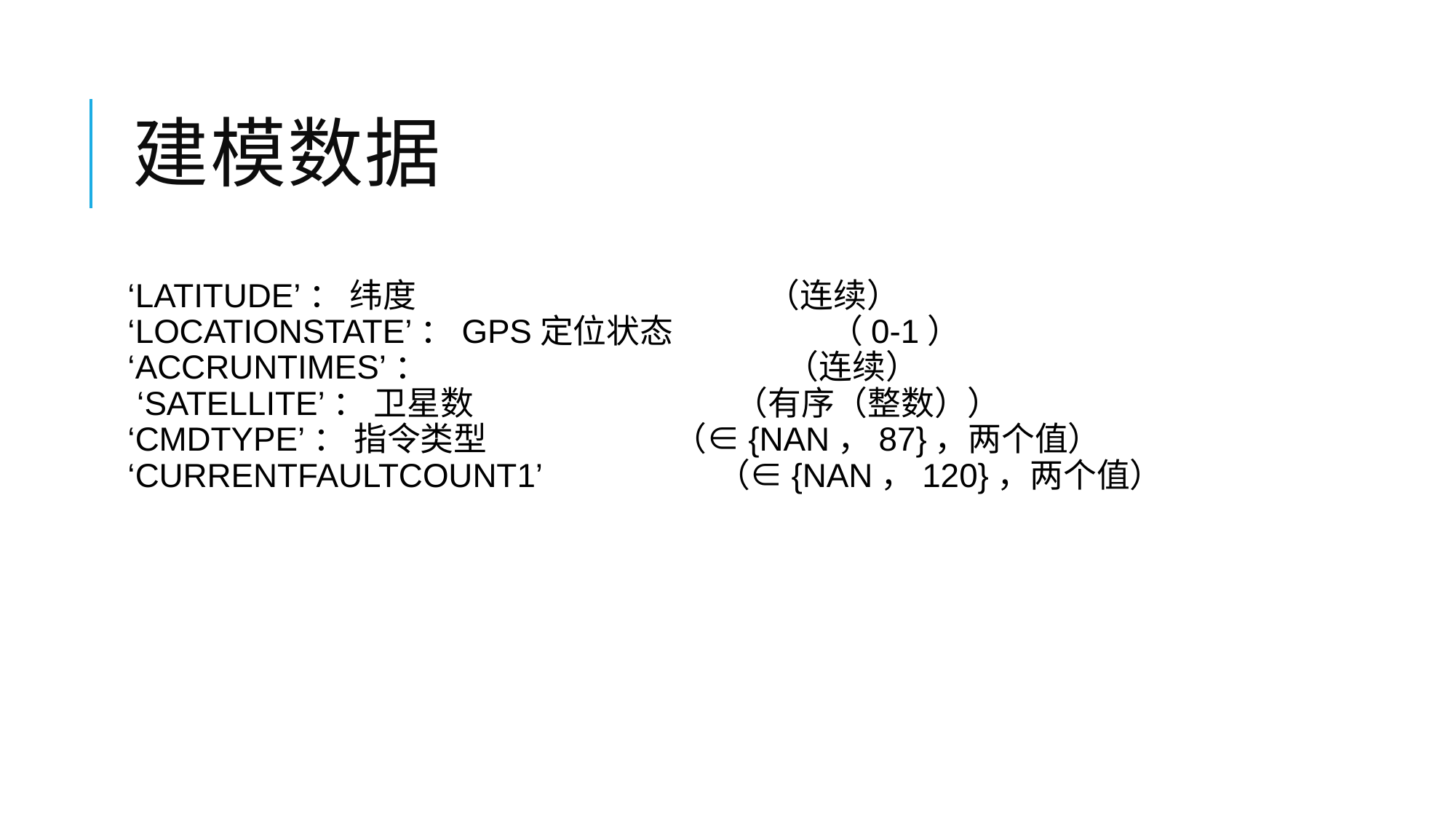

# 建模数据
‘LATITUDE’： 纬度                                               （连续）
‘LOCATIONSTATE’：GPS定位状态                     （0-1）
‘ACCRUNTIMES’：                                                （连续）
 ‘SATELLITE’： 卫星数                                   （有序（整数））
‘CMDTYPE’： 指令类型                         （∈{NAN，87}，两个值）
‘CURRENTFAULTCOUNT1’                  （∈{NAN，120}，两个值）